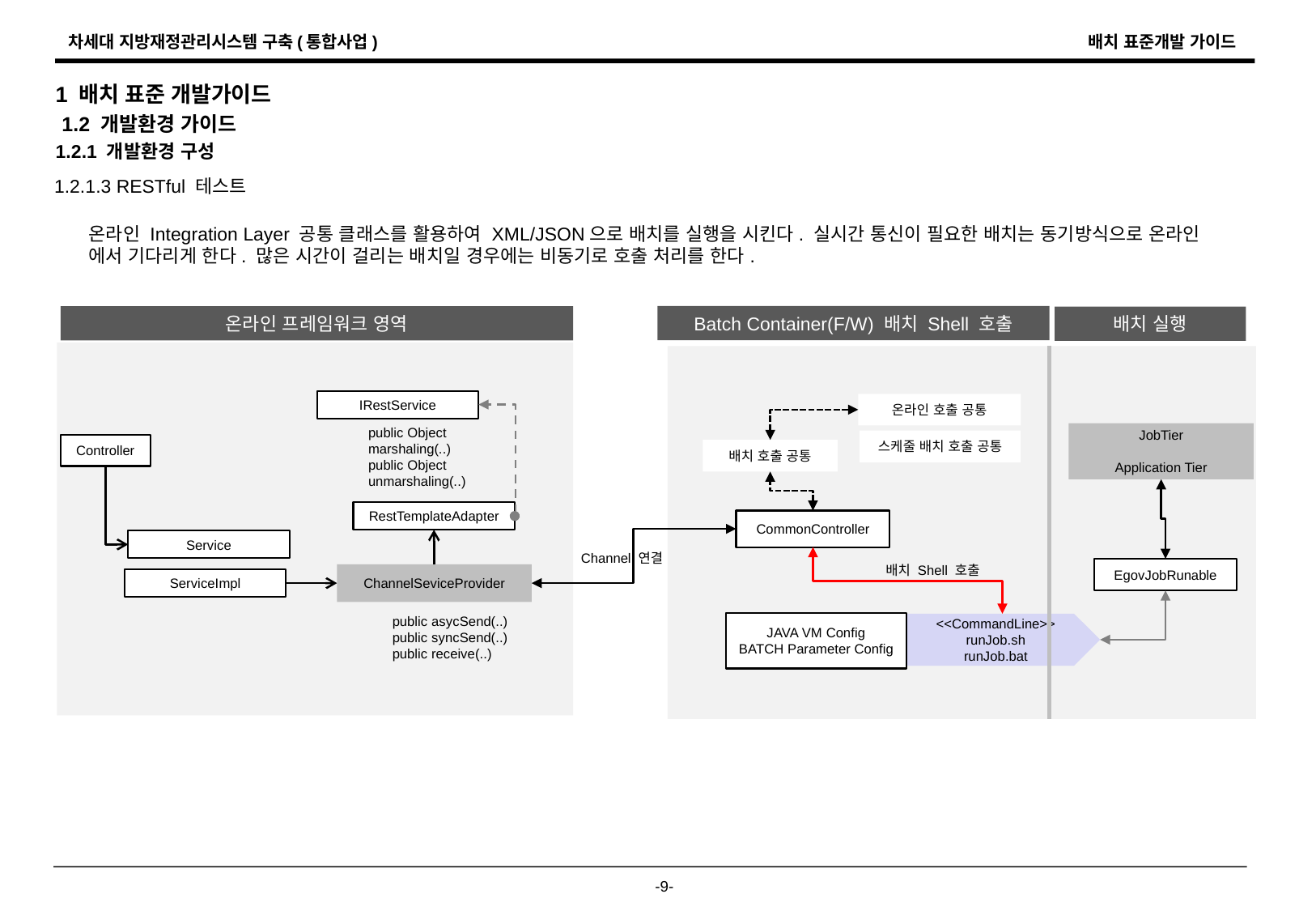

1 배치 표준 개발가이드
1.2 개발환경 가이드
1.2.1 개발환경 구성
1.2.1.3 RESTful 테스트
온라인 Integration Layer 공통 클래스를 활용하여 XML/JSON으로 배치를 실행을 시킨다. 실시간 통신이 필요한 배치는 동기방식으로 온라인
에서 기다리게 한다. 많은 시간이 걸리는 배치일 경우에는 비동기로 호출 처리를 한다.
Batch Container(F/W) 배치 Shell 호출
온라인 프레임워크 영역
배치 실행

IRestService
온라인 호출 공통
public Object marshaling(..)
public Object unmarshaling(..)
JobTier

Application Tier
스케줄 배치 호출 공통
Controller
배치 호출 공통
RestTemplateAdapter
CommonController
Service
Channel 연결
배치 Shell 호출
EgovJobRunable
ChannelSeviceProvider
ServiceImpl
public asycSend(..)
public syncSend(..)
public receive(..)
JAVA VM Config
BATCH Parameter Config
<<CommandLine>>
runJob.sh
runJob.bat